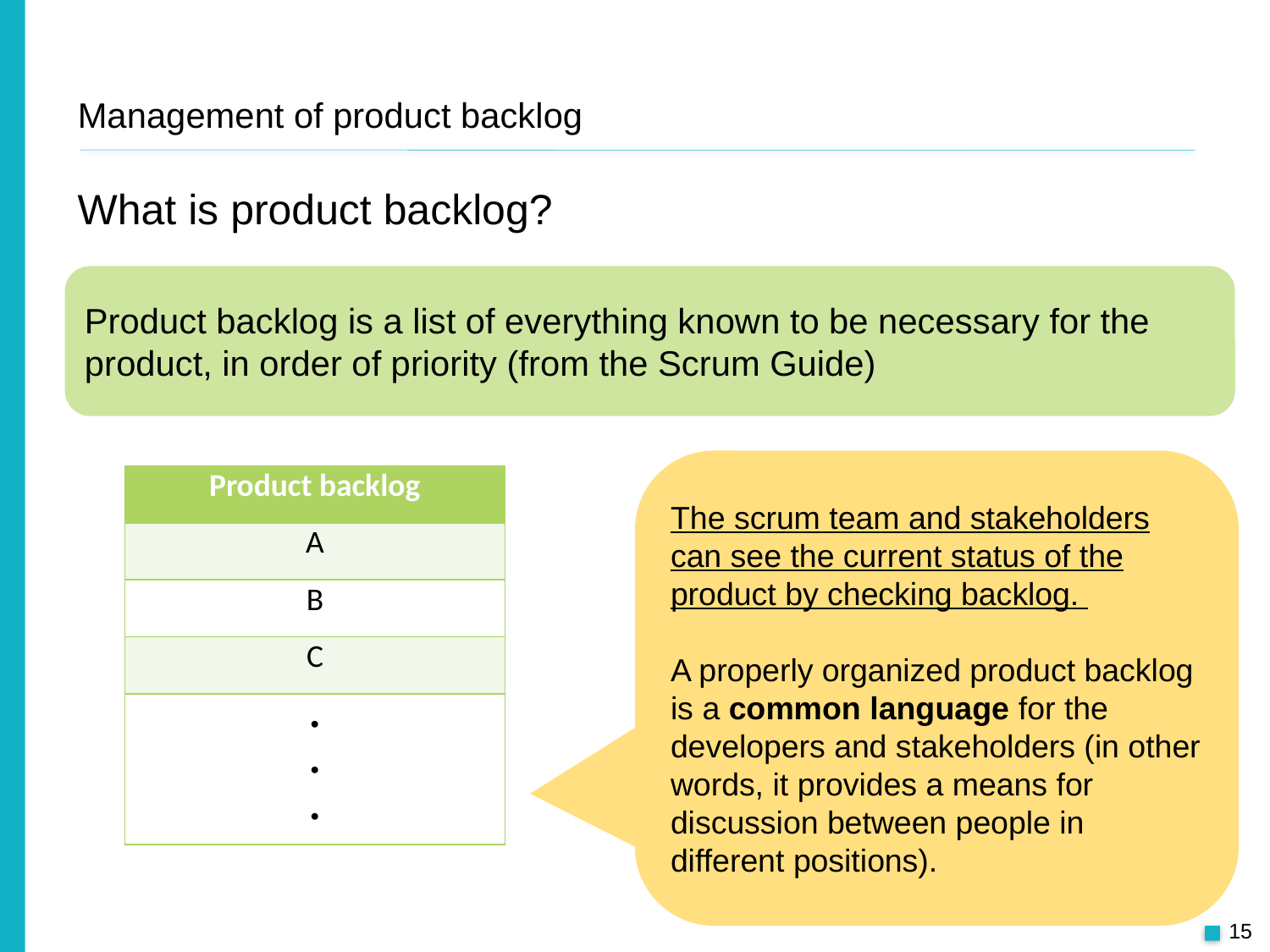

# Management of product backlog
What is product backlog?
Product backlog is a list of everything known to be necessary for the product, in order of priority (from the Scrum Guide)
The scrum team and stakeholders can see the current status of the product by checking backlog.

A properly organized product backlog is a common language for the developers and stakeholders (in other words, it provides a means for discussion between people in different positions).
| Product backlog |
| --- |
| A |
| B |
| C |
| ・ ・ ・ |
15